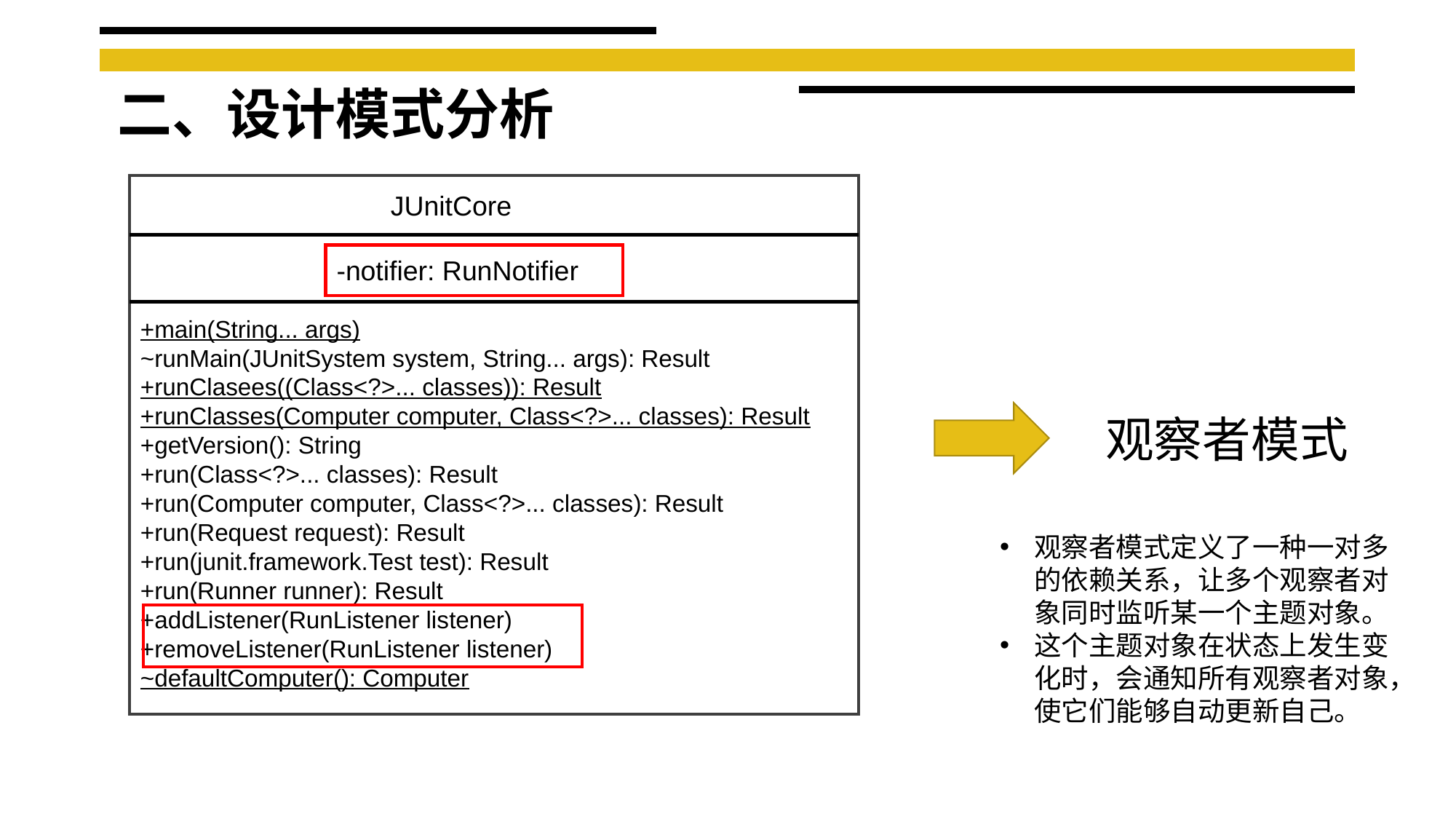

二、设计模式分析

JUnitCore

-notifier: RunNotifier
+main(String... args)
~runMain(JUnitSystem system, String... args): Result
+runClasees((Class<?>... classes)): Result
+runClasses(Computer computer, Class<?>... classes): Result
+getVersion(): String
+run(Class<?>... classes): Result
+run(Computer computer, Class<?>... classes): Result
+run(Request request): Result
+run(junit.framework.Test test): Result
+run(Runner runner): Result
+addListener(RunListener listener)
+removeListener(RunListener listener)
~defaultComputer(): Computer

观察者模式
观察者模式定义了一种一对多的依赖关系，让多个观察者对象同时监听某一个主题对象。
这个主题对象在状态上发生变化时，会通知所有观察者对象，使它们能够自动更新自己。